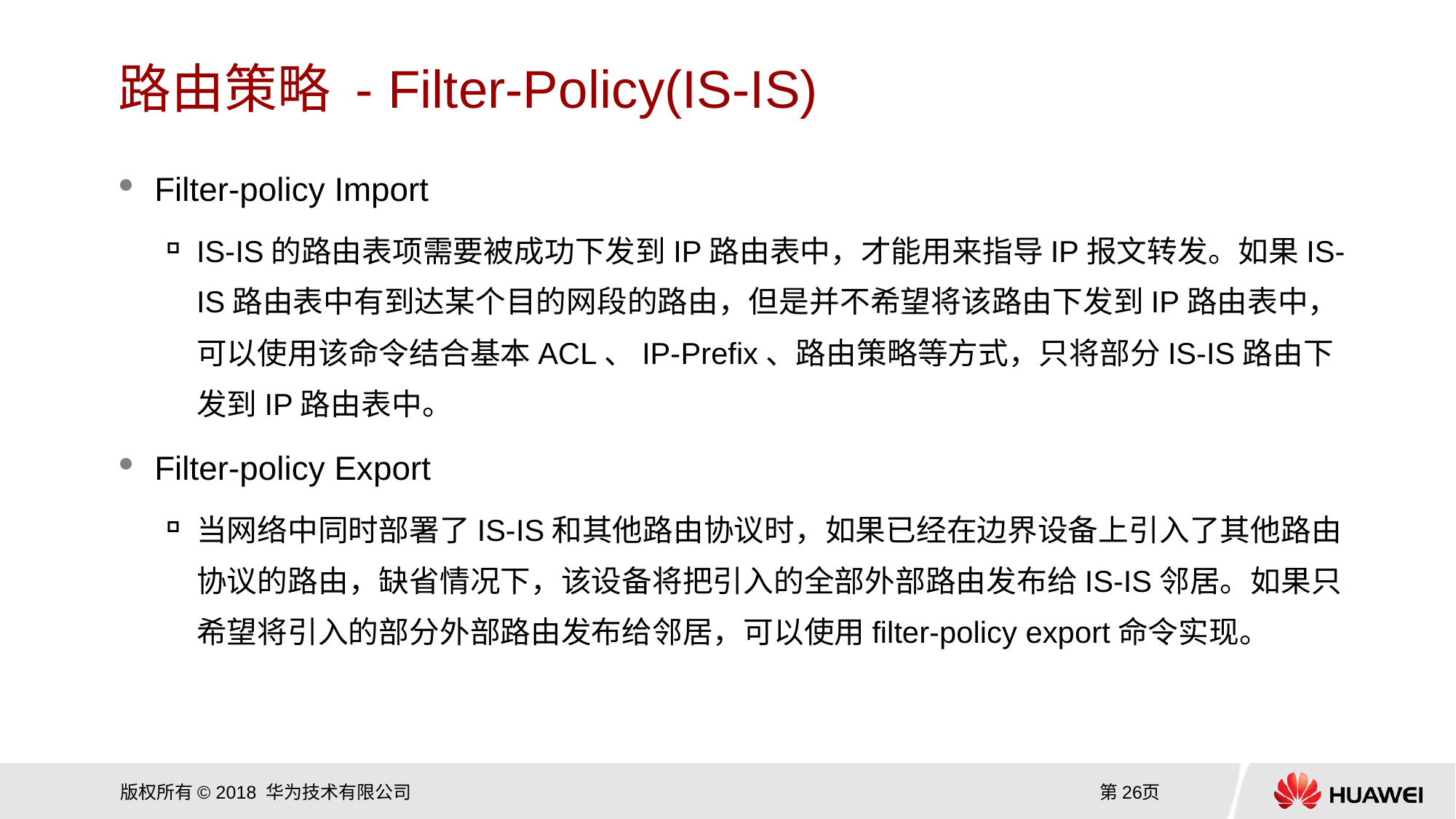

# 路由策略 - Filter-Policy(IS-IS)
Filter-policy Import
IS-IS的路由表项需要被成功下发到IP路由表中，才能用来指导IP报文转发。如果IS-IS路由表中有到达某个目的网段的路由，但是并不希望将该路由下发到IP路由表中，可以使用该命令结合基本ACL、IP-Prefix、路由策略等方式，只将部分IS-IS路由下发到IP路由表中。
Filter-policy Export
当网络中同时部署了IS-IS和其他路由协议时，如果已经在边界设备上引入了其他路由协议的路由，缺省情况下，该设备将把引入的全部外部路由发布给IS-IS邻居。如果只希望将引入的部分外部路由发布给邻居，可以使用filter-policy export命令实现。